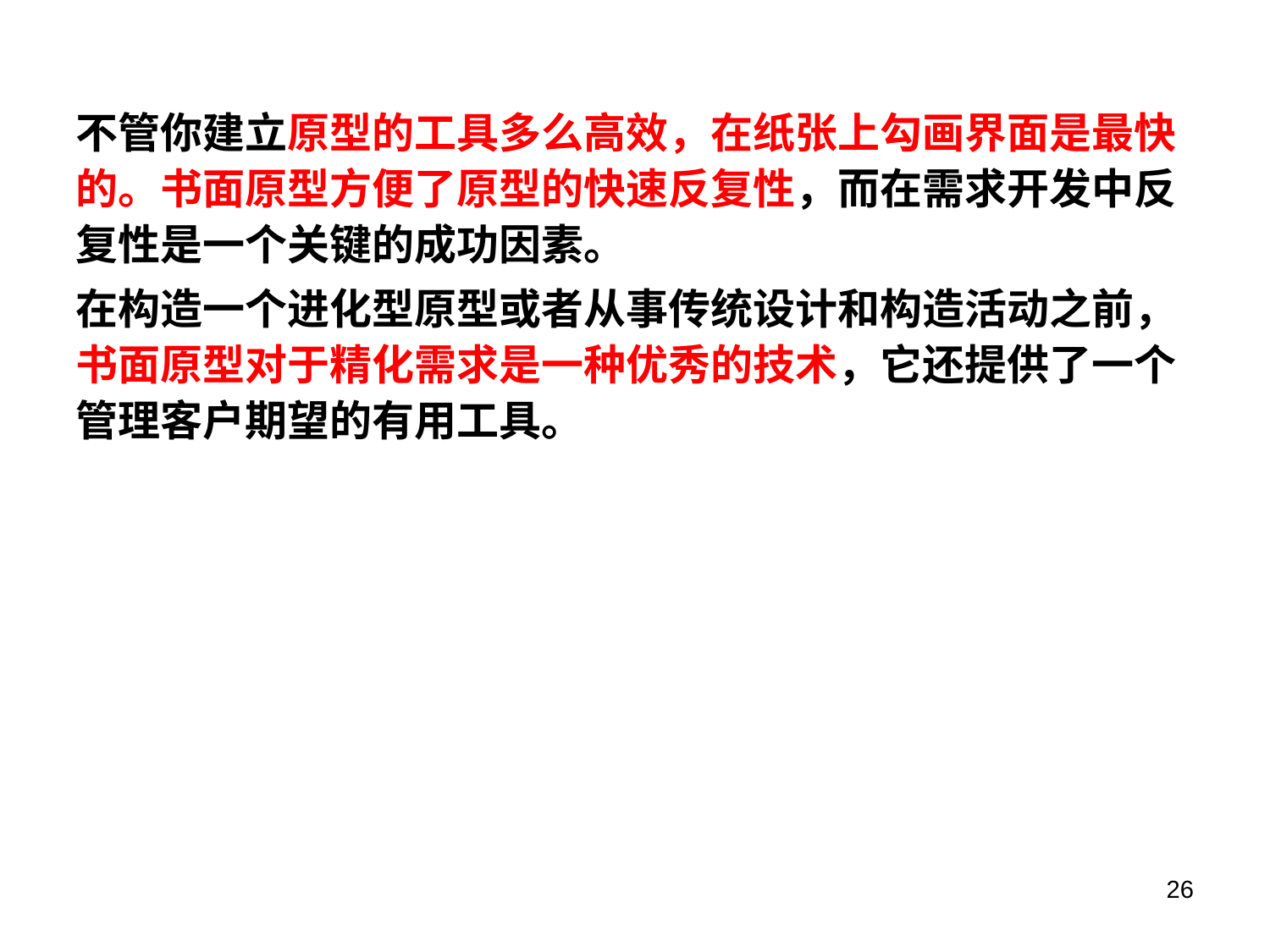

不管你建立原型的工具多么高效，在纸张上勾画界面是最快的。书面原型方便了原型的快速反复性，而在需求开发中反复性是一个关键的成功因素。
在构造一个进化型原型或者从事传统设计和构造活动之前，书面原型对于精化需求是一种优秀的技术，它还提供了一个管理客户期望的有用工具。
26